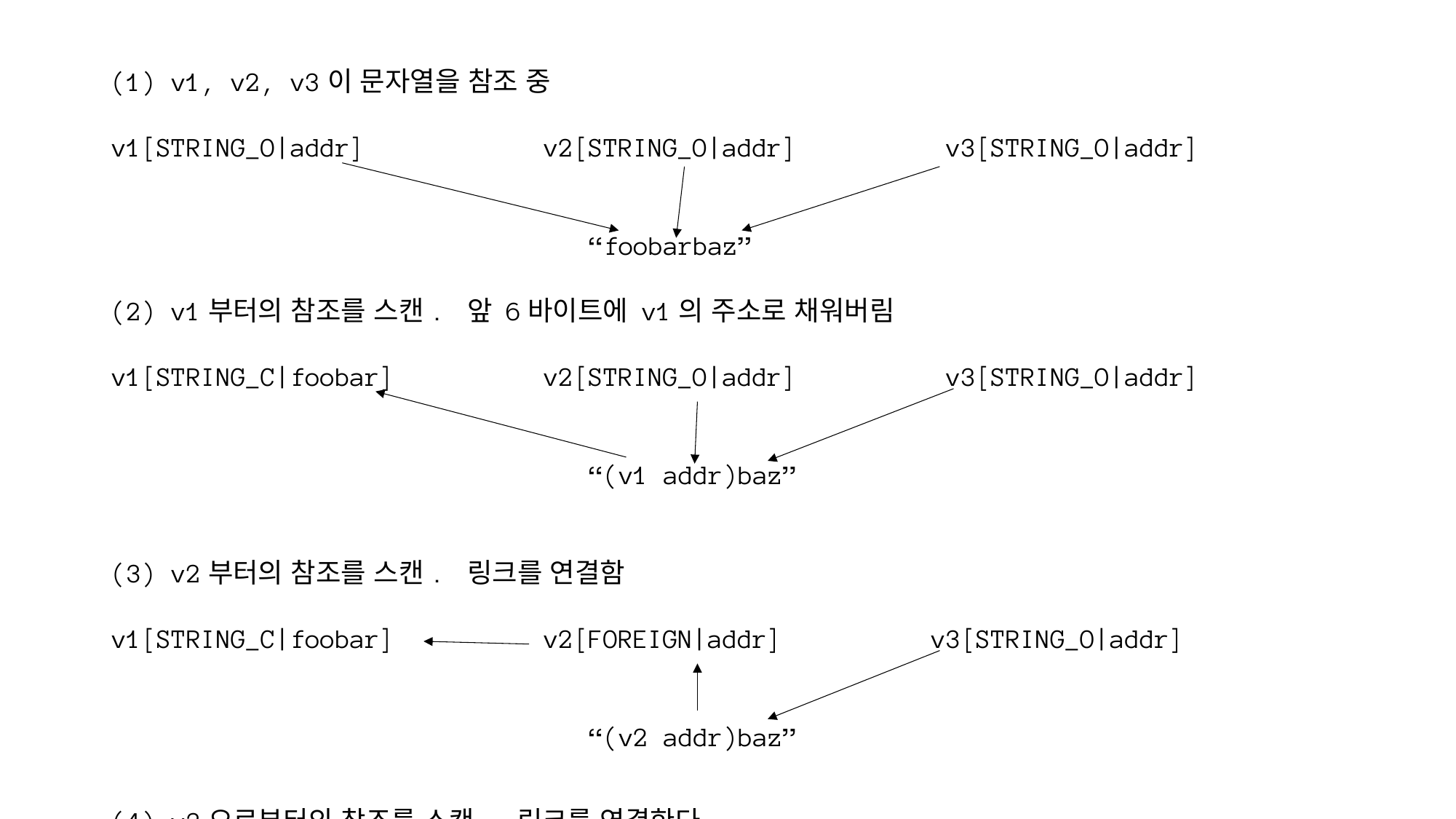

v1, v2, v3이 문자열을 참조 중

v1[STRING_O|addr]            v2[STRING_O|addr]          v3[STRING_O|addr]

                                “foobarbaz”

(2) v1부터의 참조를 스캔. 앞 6바이트에 v1의 주소로 채워버림

v1[STRING_C|foobar]          v2[STRING_O|addr]          v3[STRING_O|addr]

                                “(v1 addr)baz”

(3) v2부터의 참조를 스캔. 링크를 연결함

v1[STRING_C|foobar]          v2[FOREIGN|addr]          v3[STRING_O|addr]

                                “(v2 addr)baz”
(4) v3으로부터의 참조를 스캔, 링크를 연결한다

v1[STRING_C|foobar]          v2[FOREIGN|(v1 addr)]        v3[STRING_O|(v2 addr)]

                                “(v3 addr)baz”

(5) 스캔 종료후, 문자열을 슬라이드시킨다. 주소가 변경된다

(6) 링크를 따라가 주소를 바꿔준다.

v1[STRING_O|addr2]          v2[STRING_O|addr2]        v3[STRING_O|addr2]

                                “foobarbaz”